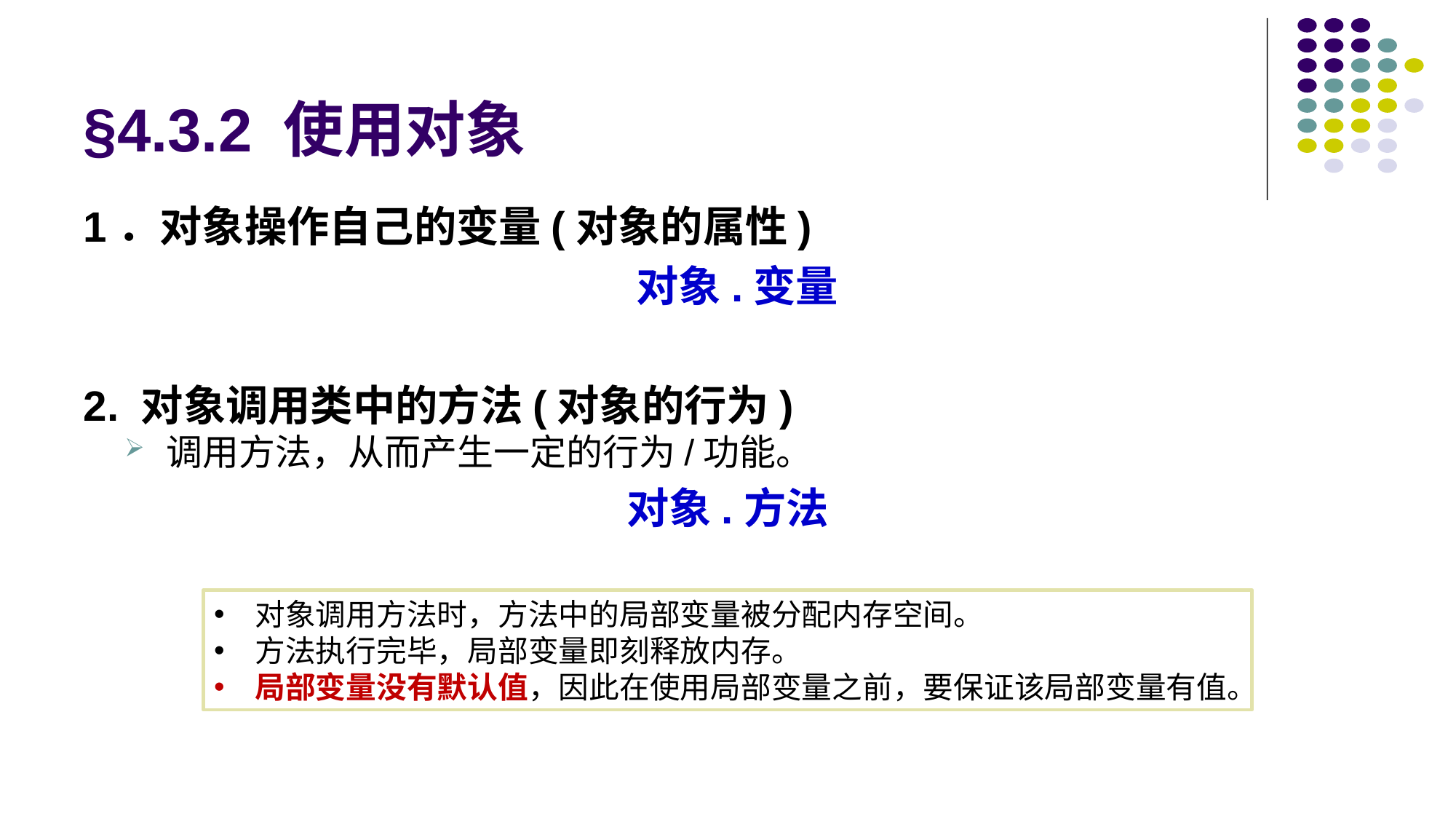

# §4.3.2 使用对象
1．对象操作自己的变量(对象的属性)
 对象.变量

2. 对象调用类中的方法(对象的行为)
调用方法，从而产生一定的行为/功能。
对象.方法

对象调用方法时，方法中的局部变量被分配内存空间。
方法执行完毕，局部变量即刻释放内存。
局部变量没有默认值，因此在使用局部变量之前，要保证该局部变量有值。
43